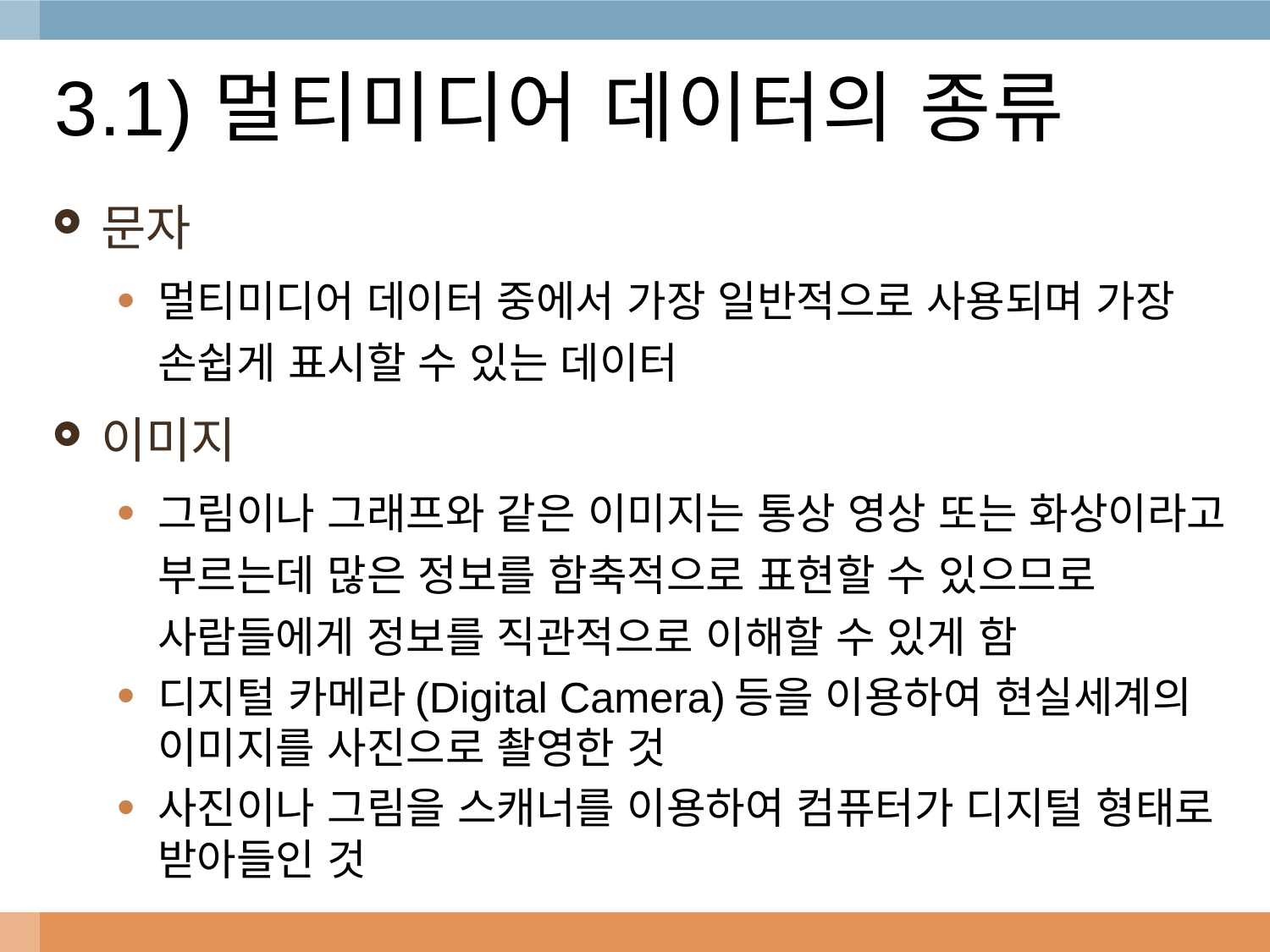

# 3.1)멀티미디어 데이터의 종류
문자
멀티미디어 데이터 중에서 가장 일반적으로 사용되며 가장 손쉽게 표시할 수 있는 데이터
이미지
그림이나 그래프와 같은 이미지는 통상 영상 또는 화상이라고 부르는데 많은 정보를 함축적으로 표현할 수 있으므로 사람들에게 정보를 직관적으로 이해할 수 있게 함
디지털 카메라(Digital Camera)등을 이용하여 현실세계의 이미지를 사진으로 촬영한 것
사진이나 그림을 스캐너를 이용하여 컴퓨터가 디지털 형태로 받아들인 것